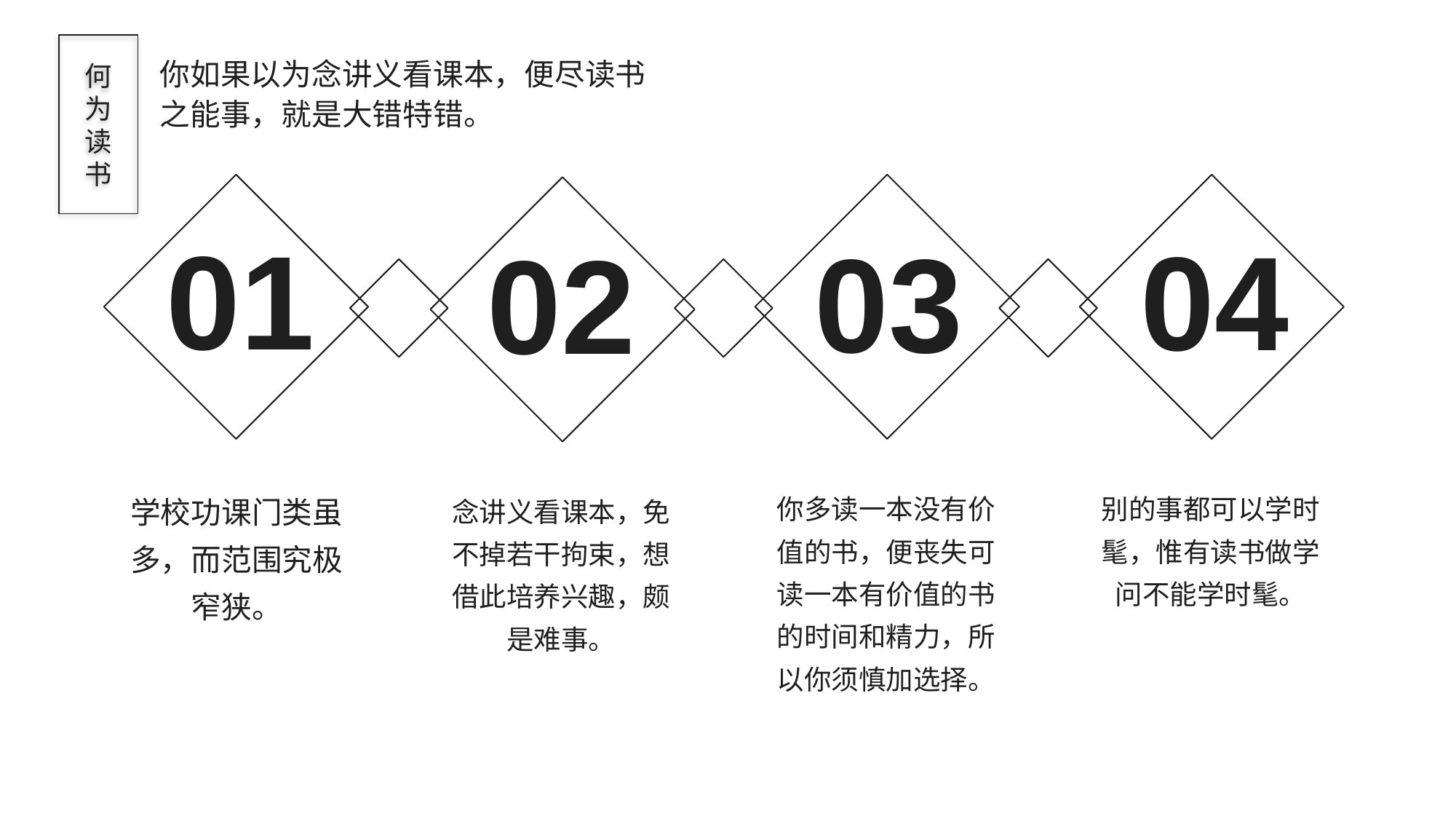

何为读书
你如果以为念讲义看课本，便尽读书之能事，就是大错特错。
01

04

03
02

学校功课门类虽多，而范围究极窄狭。
你多读一本没有价值的书，便丧失可读一本有价值的书的时间和精力，所以你须慎加选择。
别的事都可以学时髦，惟有读书做学问不能学时髦。
念讲义看课本，免不掉若干拘束，想借此培养兴趣，颇是难事。